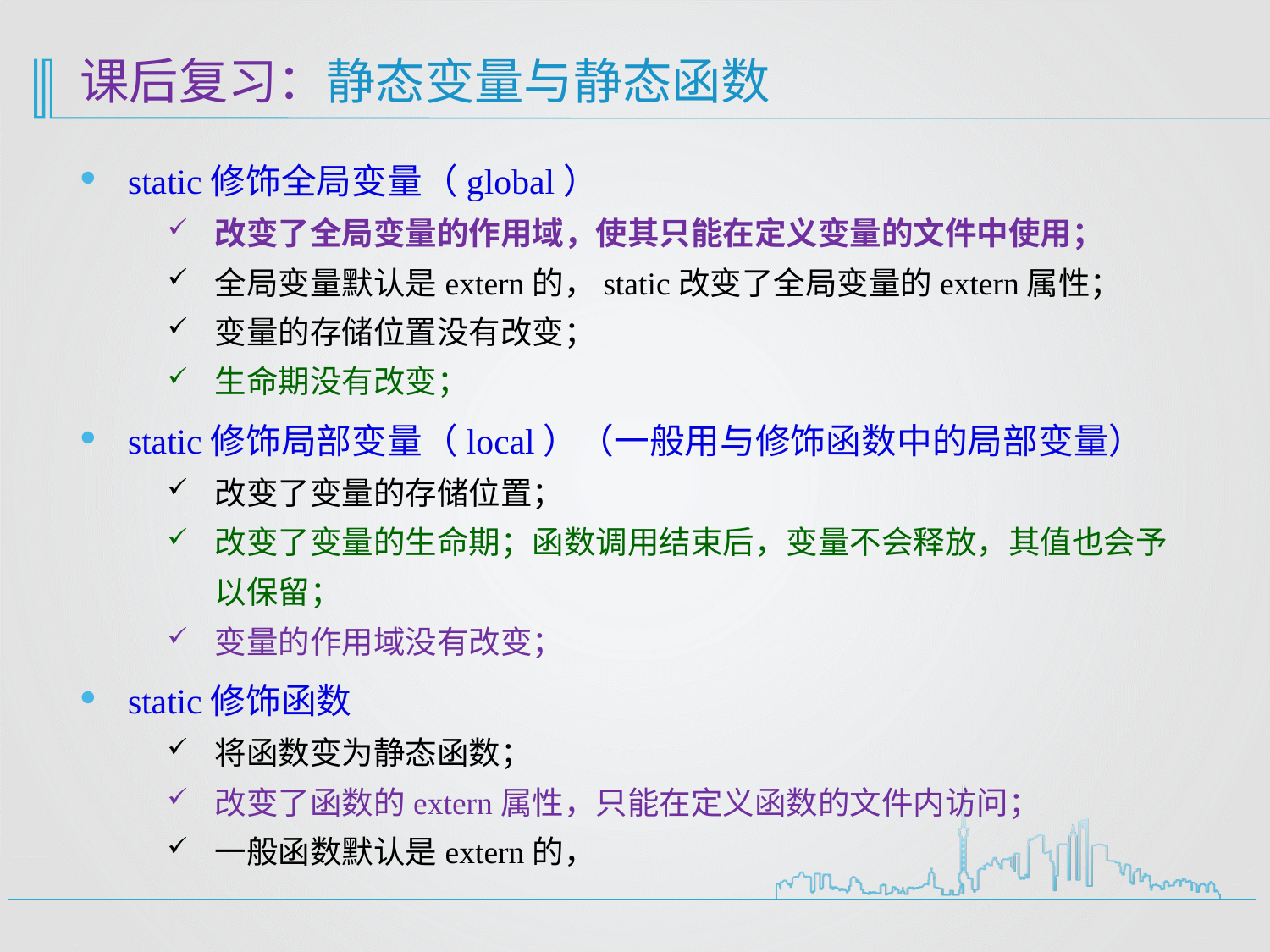

# 课后复习：静态变量与静态函数
static修饰全局变量（global）
改变了全局变量的作用域，使其只能在定义变量的文件中使用；
全局变量默认是extern的，static改变了全局变量的extern属性；
变量的存储位置没有改变；
生命期没有改变；
static修饰局部变量（local）（一般用与修饰函数中的局部变量）
改变了变量的存储位置；
改变了变量的生命期；函数调用结束后，变量不会释放，其值也会予以保留；
变量的作用域没有改变；
static修饰函数
将函数变为静态函数；
改变了函数的extern属性，只能在定义函数的文件内访问；
一般函数默认是extern的，